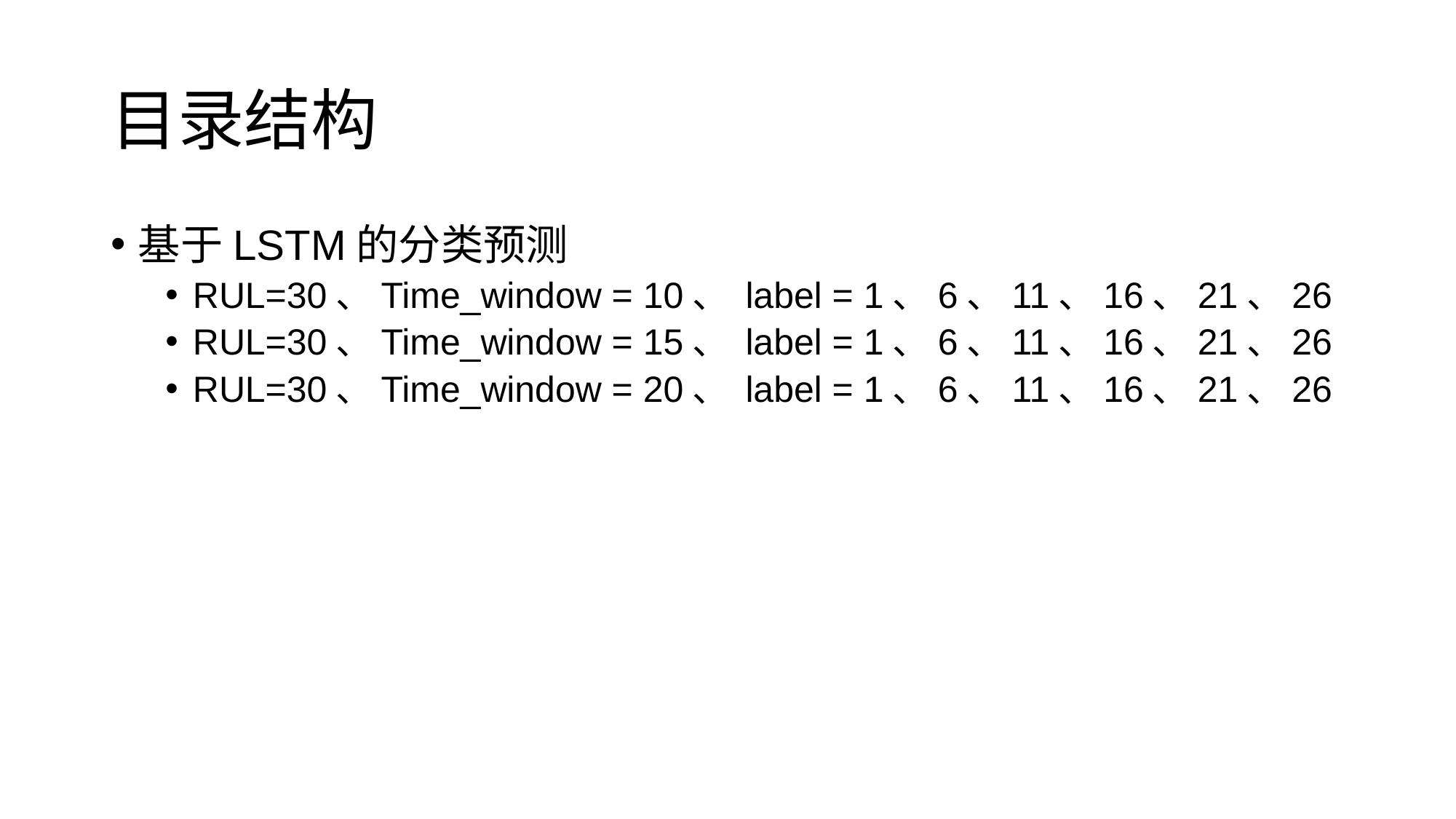

# 目录结构
基于LSTM的分类预测
RUL=30、Time_window = 10、 label = 1、6、11、16、21、26
RUL=30、Time_window = 15、 label = 1、6、11、16、21、26
RUL=30、Time_window = 20、 label = 1、6、11、16、21、26